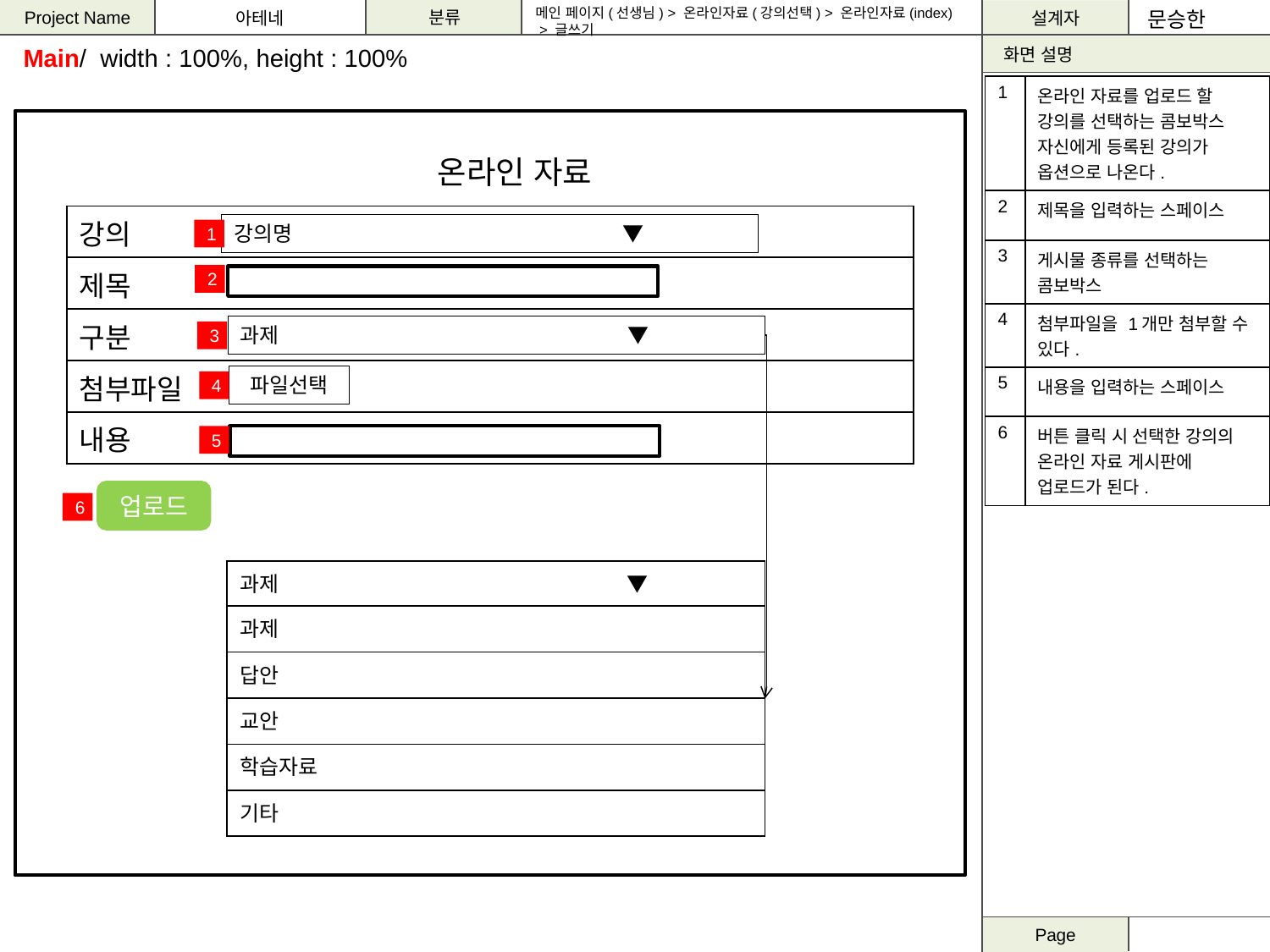

메인 페이지(선생님) > 온라인자료(강의선택) > 온라인자료(index)
 > 글쓰기
문승한
Main/  width : 100%, height : 100%
| 1 | 온라인 자료를 업로드 할 강의를 선택하는 콤보박스 자신에게 등록된 강의가 옵션으로 나온다. |
| --- | --- |
| 2 | 제목을 입력하는 스페이스 |
| 3 | 게시물 종류를 선택하는 콤보박스 |
| 4 | 첨부파일을 1개만 첨부할 수 있다. |
| 5 | 내용을 입력하는 스페이스 |
| 6 | 버튼 클릭 시 선택한 강의의 온라인 자료 게시판에 업로드가 된다. |

온라인 자료
| 강의 |  |
| --- | --- |
| 제목 |  |
| 구분 |  |
| 첨부파일 |  |
| 내용 |  |
강의명                                                        ▼
1
2

과제                                                           ▼
3
파일선택
4
5

업로드
6
| 과제 ▼ |
| --- |
| 과제 |
| 답안 |
| 교안 |
| 학습자료 |
| 기타 |